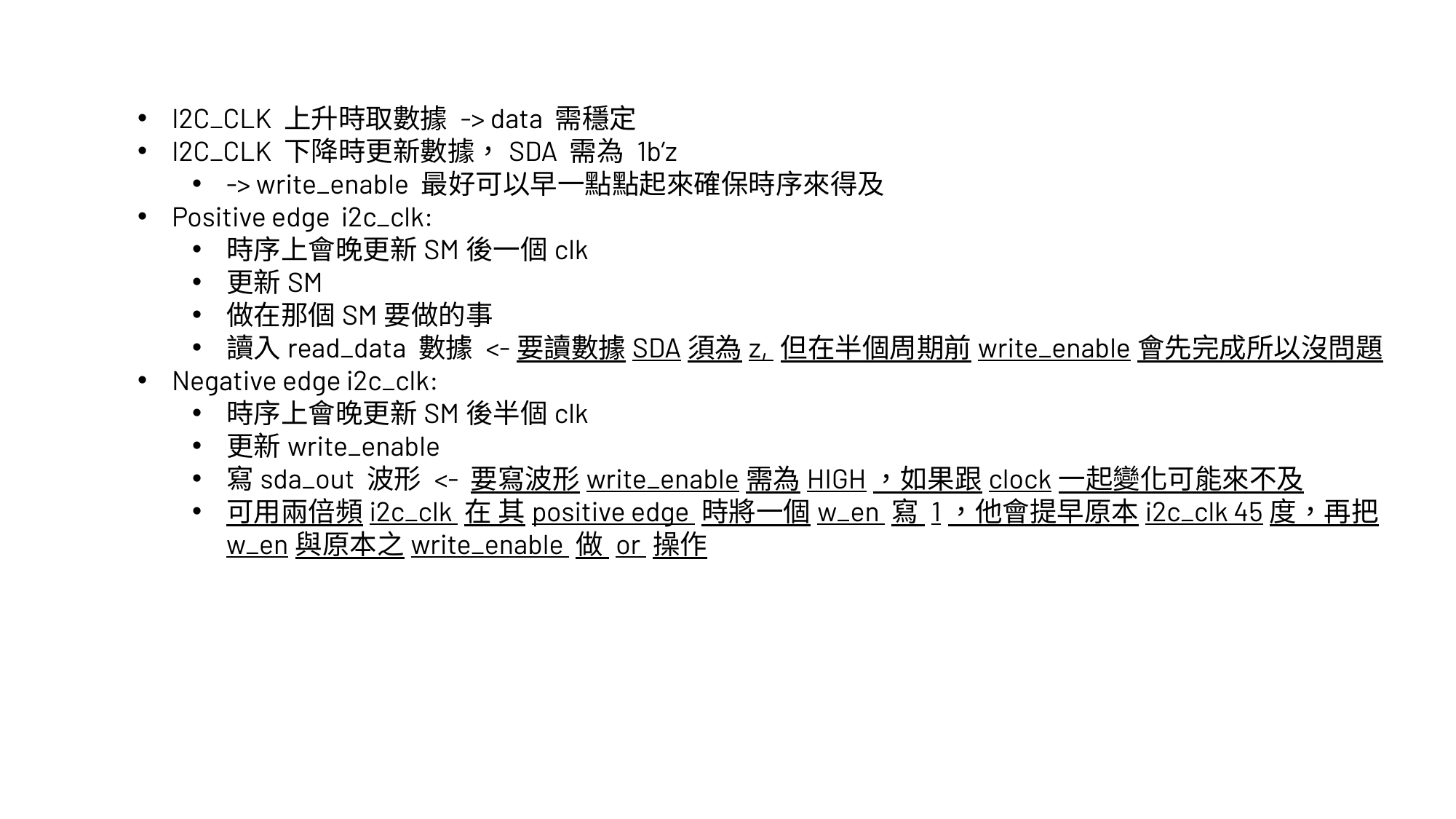

I2C_CLK 上升時取數據 -> data 需穩定
I2C_CLK 下降時更新數據，SDA 需為 1b’z
-> write_enable 最好可以早一點點起來確保時序來得及
Positive edge  i2c_clk:
時序上會晚更新SM後一個clk
更新SM
做在那個SM要做的事
讀入read_data 數據 <-要讀數據SDA須為z, 但在半個周期前write_enable會先完成所以沒問題
Negative edge i2c_clk:
時序上會晚更新SM後半個clk
更新write_enable
寫sda_out 波形 <- 要寫波形write_enable需為HIGH，如果跟clock一起變化可能來不及
可用兩倍頻i2c_clk 在 其positive edge 時將一個w_en 寫 1，他會提早原本i2c_clk 45度，再把w_en與原本之write_enable 做 or 操作